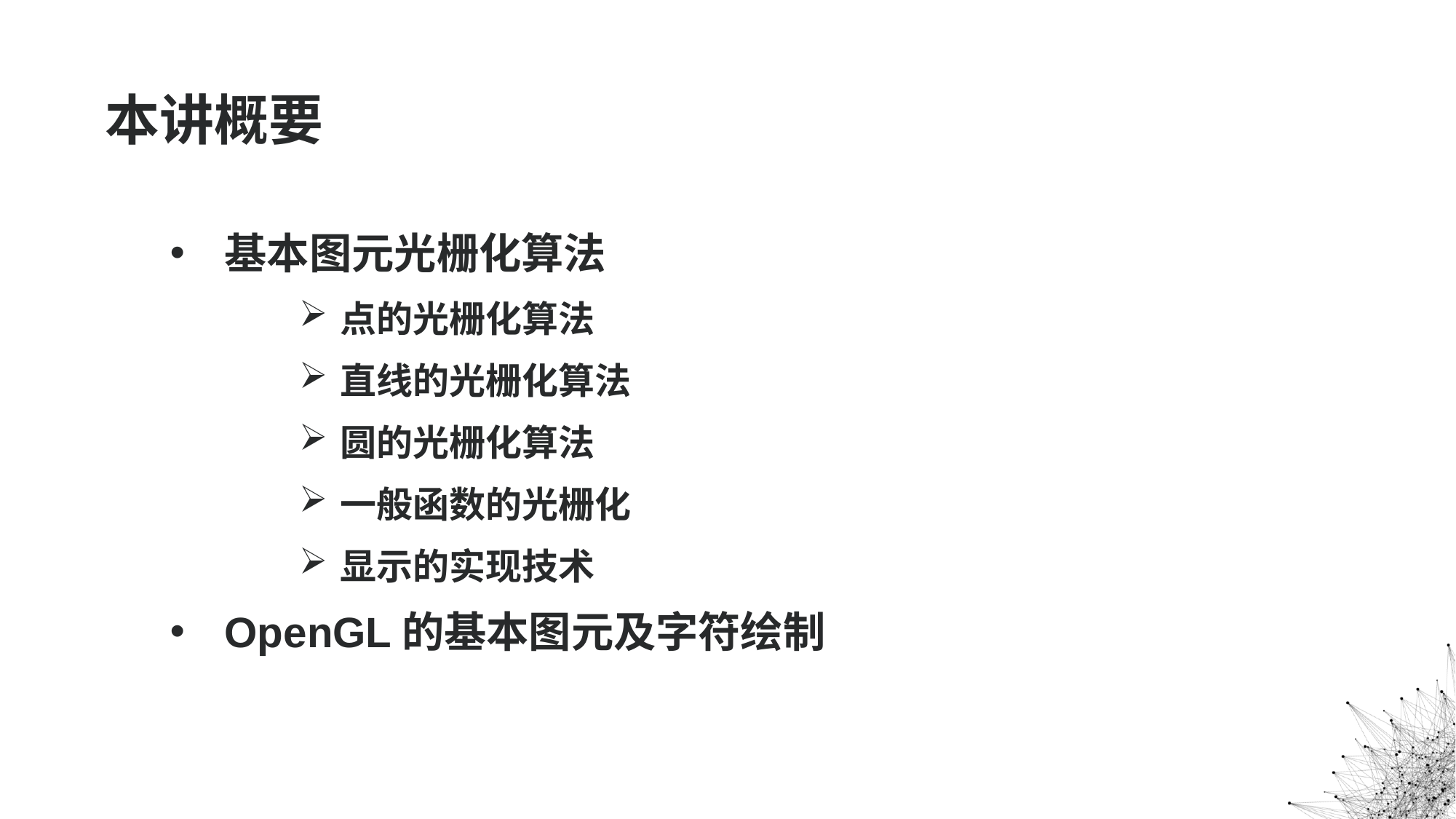

# 本讲概要
基本图元光栅化算法
点的光栅化算法
直线的光栅化算法
圆的光栅化算法
一般函数的光栅化
显示的实现技术
OpenGL的基本图元及字符绘制